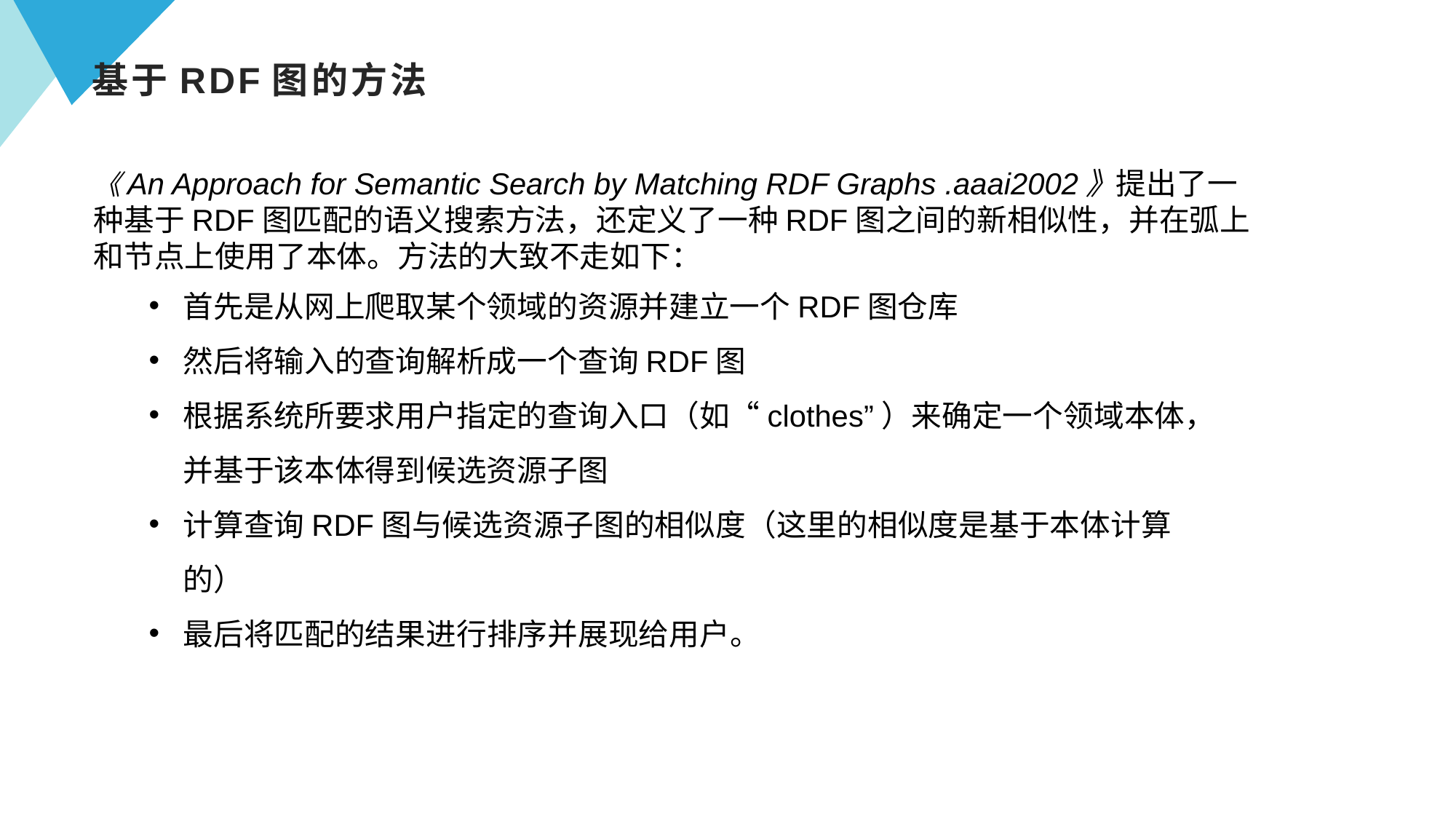

# 基于RDF图的方法
《An Approach for Semantic Search by Matching RDF Graphs .aaai2002》提出了一种基于RDF图匹配的语义搜索方法，还定义了一种RDF图之间的新相似性，并在弧上和节点上使用了本体。方法的大致不走如下：
首先是从网上爬取某个领域的资源并建立一个RDF图仓库
然后将输入的查询解析成一个查询RDF图
根据系统所要求用户指定的查询入口（如“clothes”）来确定一个领域本体，并基于该本体得到候选资源子图
计算查询RDF图与候选资源子图的相似度（这里的相似度是基于本体计算的）
最后将匹配的结果进行排序并展现给用户。